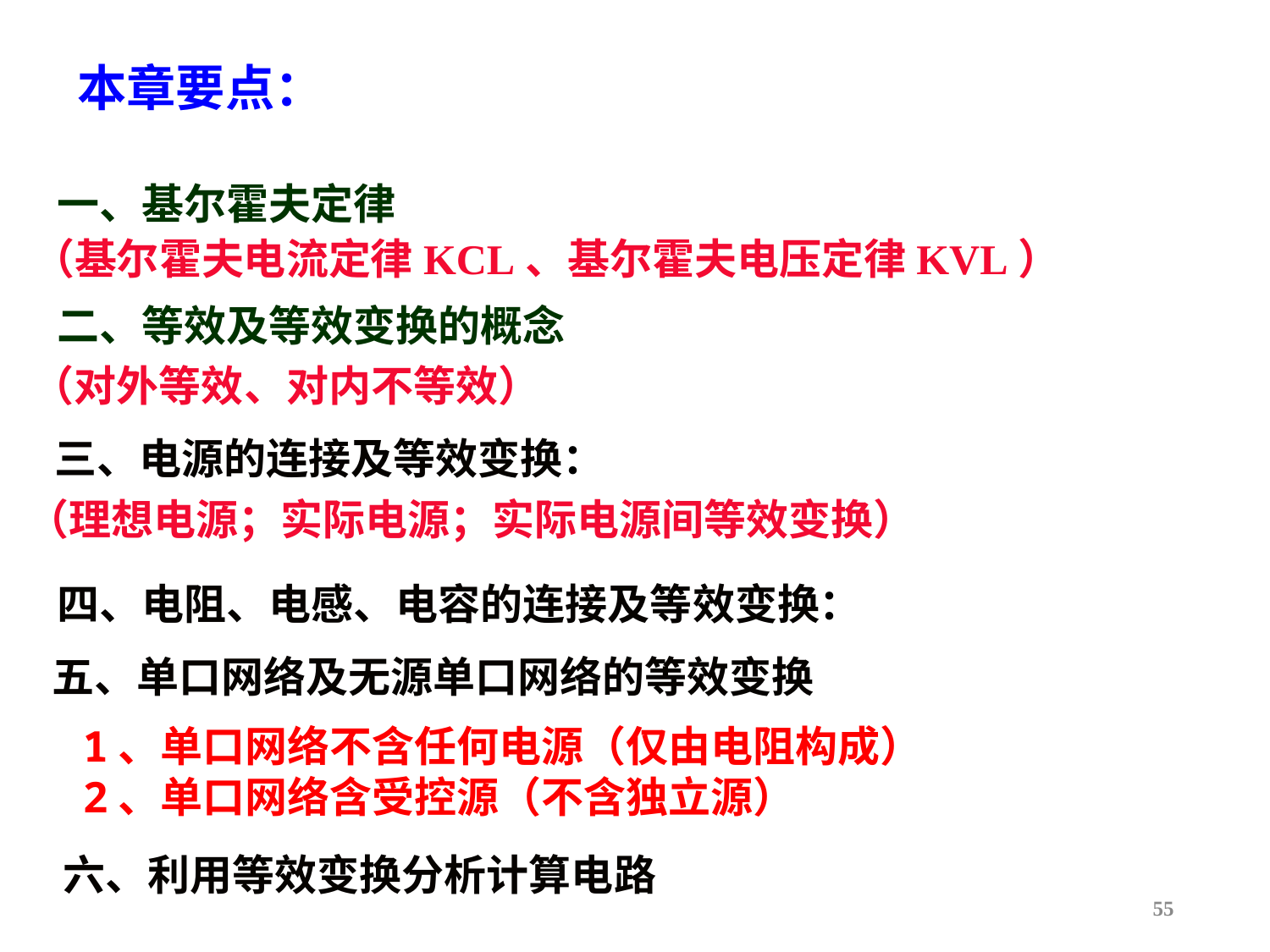

本章要点：
 一、基尔霍夫定律
（基尔霍夫电流定律KCL、基尔霍夫电压定律KVL）
 二、等效及等效变换的概念
（对外等效、对内不等效）
三、电源的连接及等效变换：
 （理想电源；实际电源；实际电源间等效变换）
四、电阻、电感、电容的连接及等效变换：
五、单口网络及无源单口网络的等效变换
  1、单口网络不含任何电源（仅由电阻构成）
  2、单口网络含受控源（不含独立源）
六、利用等效变换分析计算电路
55